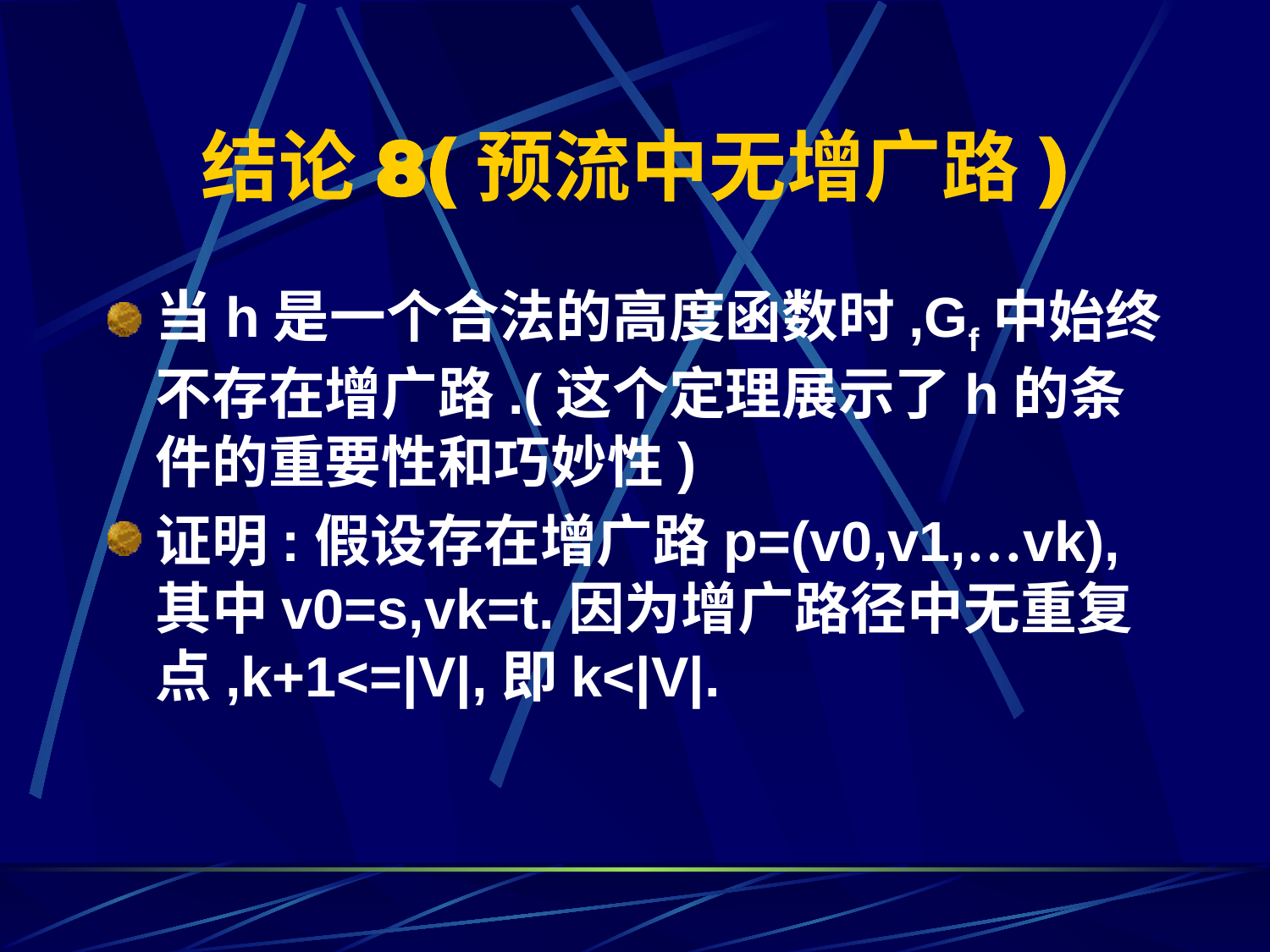

# 结论8(预流中无增广路)
当h是一个合法的高度函数时,Gf中始终不存在增广路.(这个定理展示了h的条件的重要性和巧妙性)
证明:假设存在增广路p=(v0,v1,…vk),其中v0=s,vk=t.因为增广路径中无重复点,k+1<=|V|,即k<|V|.